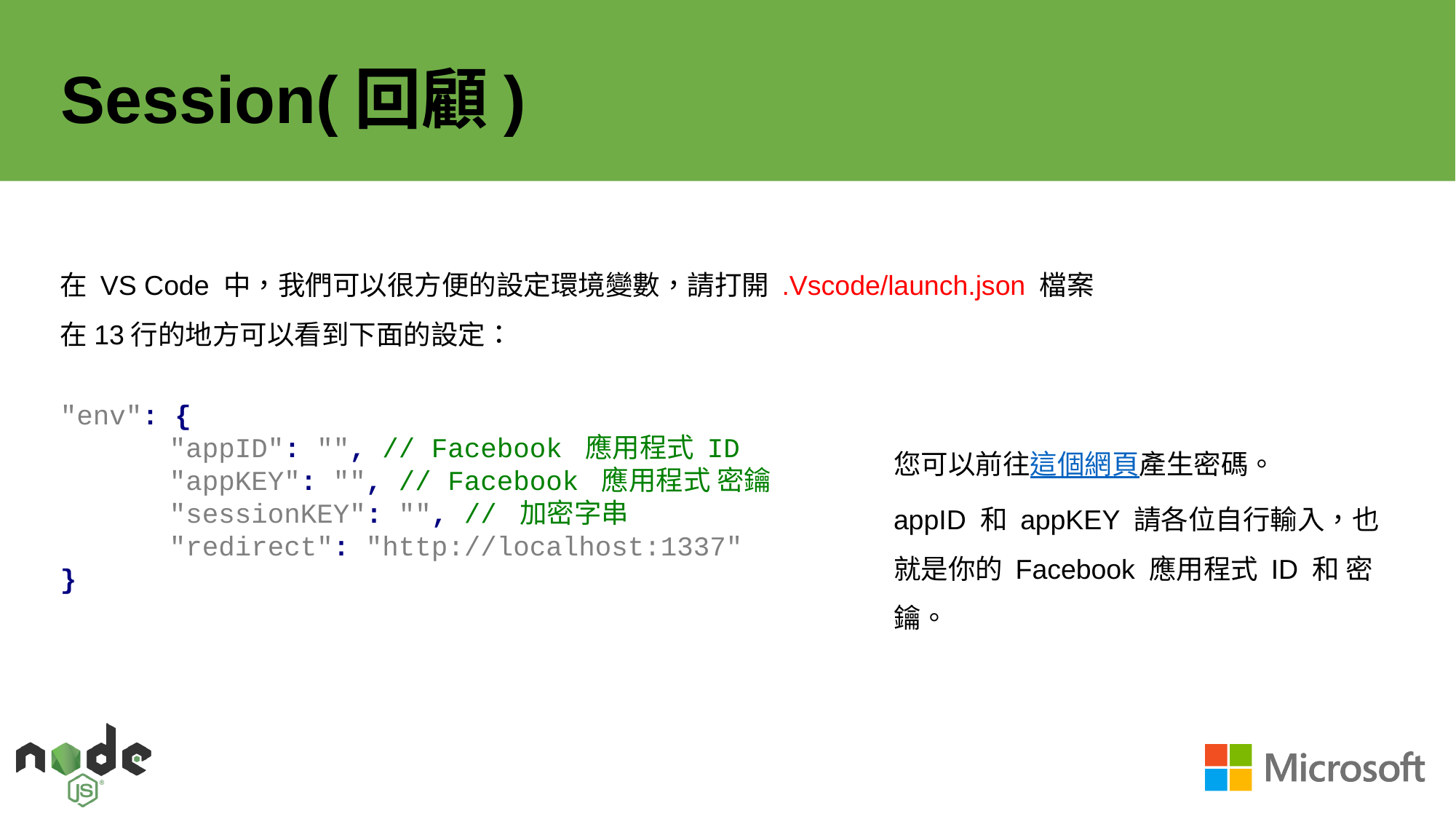

# Session(回顧)

在 VS Code 中，我們可以很方便的設定環境變數，請打開 .Vscode/launch.json 檔案
在13行的地方可以看到下面的設定：
"env": {
	"appID": "", // Facebook 應用程式 ID
	"appKEY": "", // Facebook 應用程式 密鑰
	"sessionKEY": "", // 加密字串
	"redirect": "http://localhost:1337"
}
您可以前往這個網頁產生密碼。
appID 和 appKEY 請各位自行輸入，也就是你的 Facebook 應用程式 ID 和 密鑰。